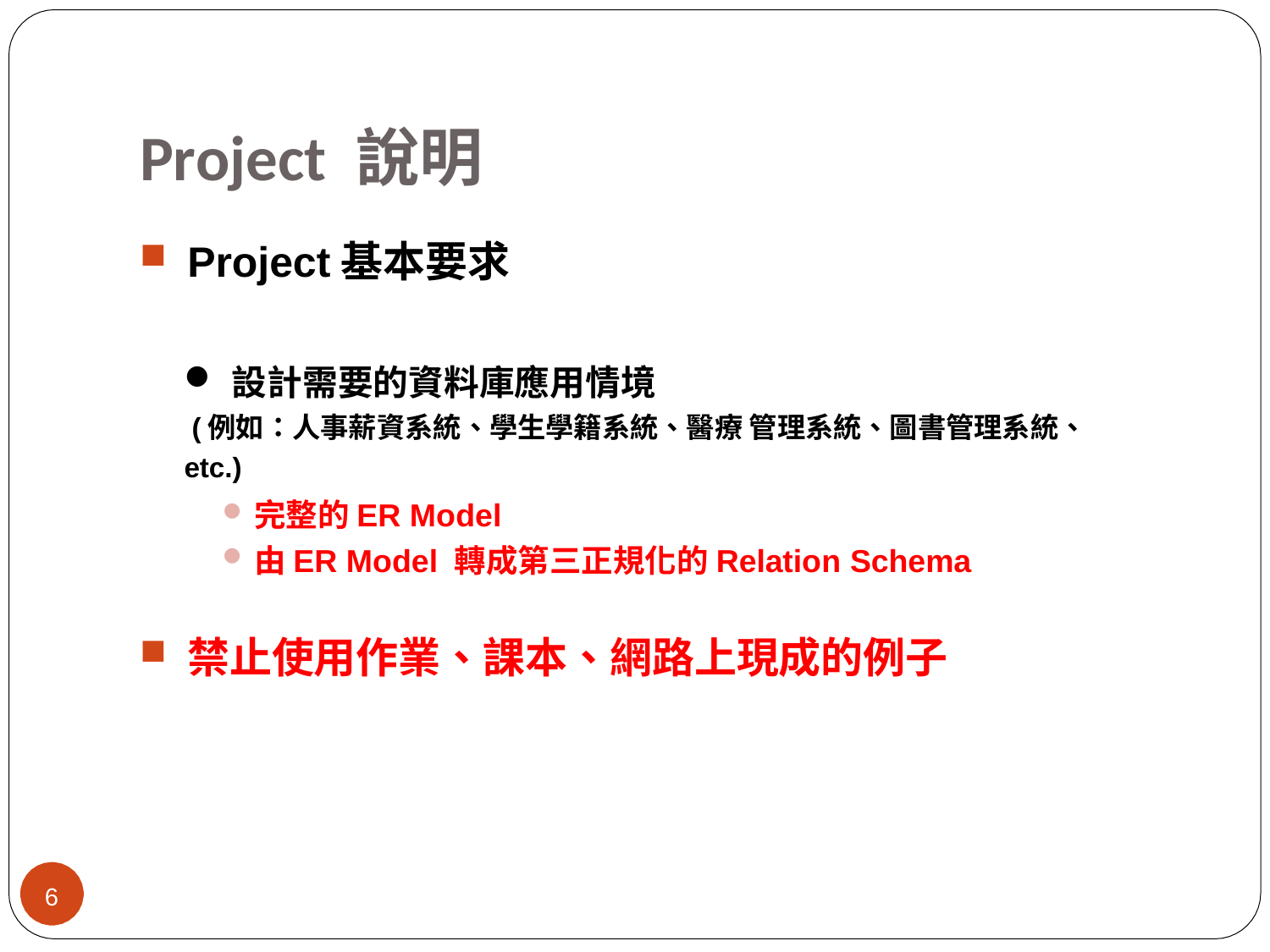

# Project 說明
Project基本要求

設計需要的資料庫應用情境
 (例如：人事薪資系統、學生學籍系統、醫療 管理系統、圖書管理系統、 etc.)
完整的ER Model
由ER Model 轉成第三正規化的Relation Schema

禁止使用作業、課本、網路上現成的例子

6